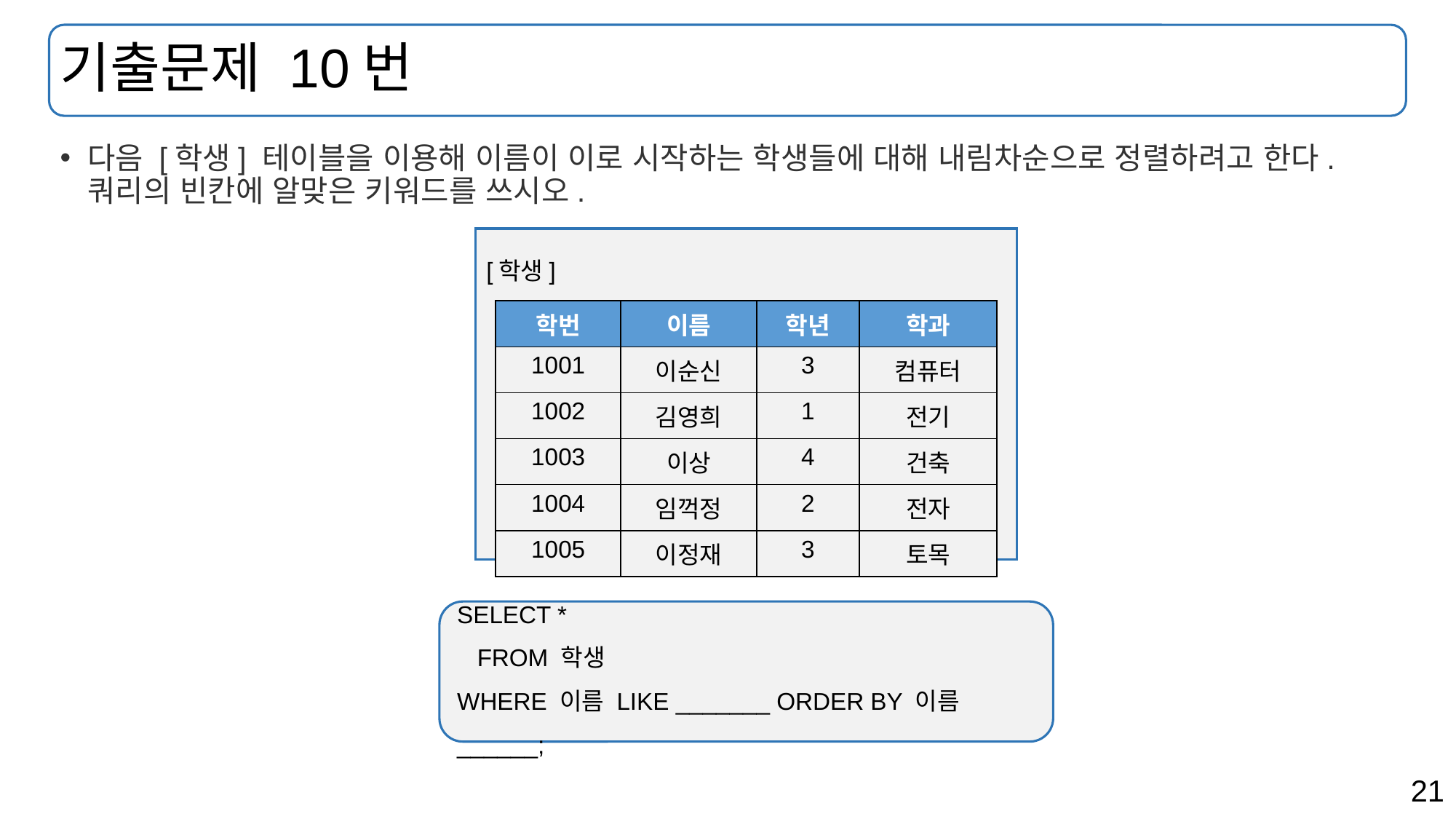

# 기출문제 10번
다음 [학생] 테이블을 이용해 이름이 이로 시작하는 학생들에 대해 내림차순으로 정렬하려고 한다. 쿼리의 빈칸에 알맞은 키워드를 쓰시오.
[학생]

| 학번 | 이름 | 학년 | 학과 |
| --- | --- | --- | --- |
| 1001 | 이순신 | 3 | 컴퓨터 |
| 1002 | 김영희 | 1 | 전기 |
| 1003 | 이상 | 4 | 건축 |
| 1004 | 임꺽정 | 2 | 전자 |
| 1005 | 이정재 | 3 | 토목 |
SELECT *
   FROM 학생
WHERE 이름 LIKE _______ ORDER BY 이름 ______;